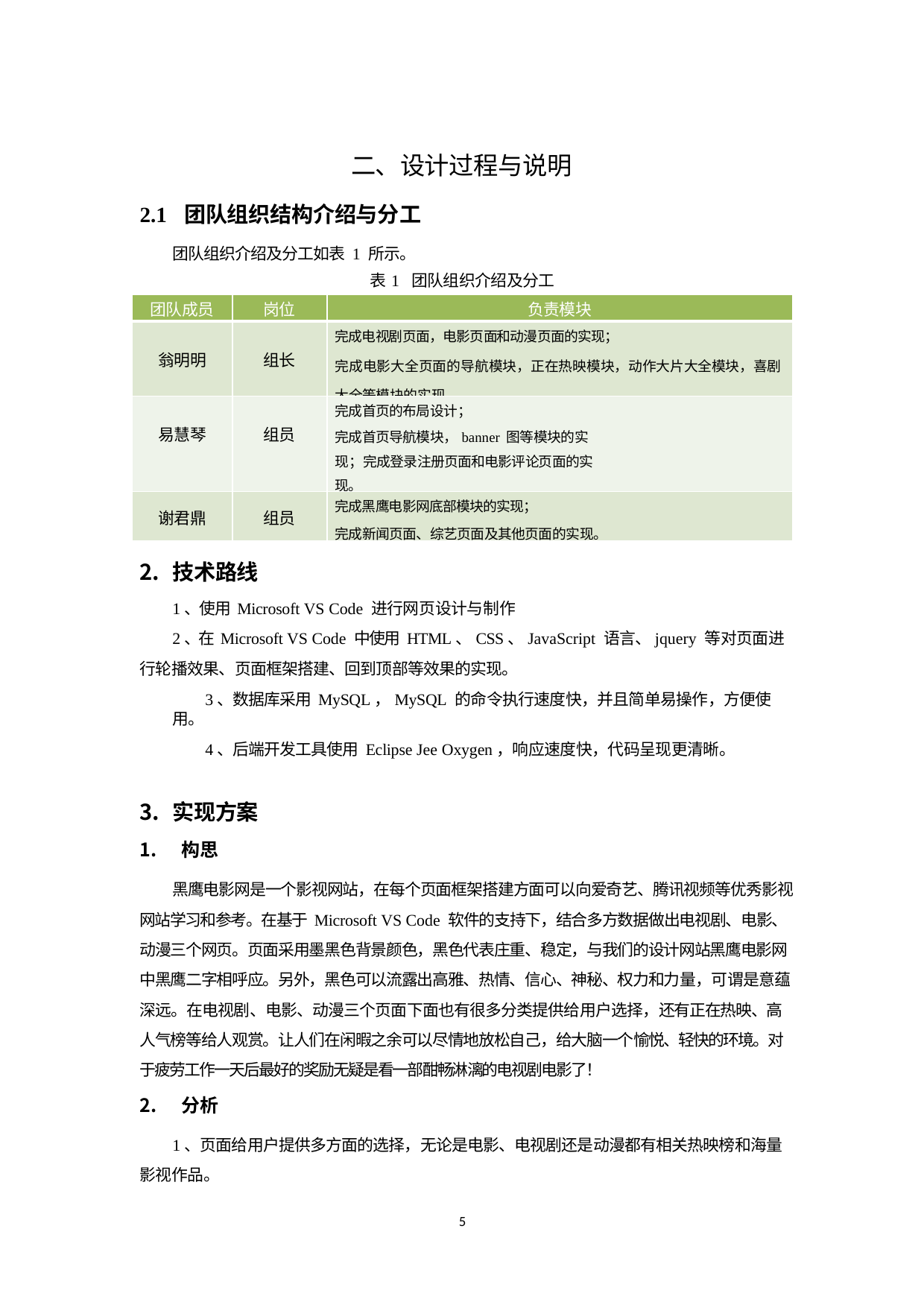

二、设计过程与说明
2.1 团队组织结构介绍与分工
团队组织介绍及分工如表 1 所示。
表 1 团队组织介绍及分工
| 团队成员 | 岗位 | 负责模块 |
| --- | --- | --- |
| 翁明明 | 组长 | 完成电视剧页面，电影页面和动漫页面的实现； 完成电影大全页面的导航模块，正在热映模块，动作大片大全模块，喜剧大全等模块的实现 |
| 易慧琴 | 组员 | 完成首页的布局设计； 完成首页导航模块，banner 图等模块的实现；完成登录注册页面和电影评论页面的实现。 |
| 谢君鼎 | 组员 | 完成黑鹰电影网底部模块的实现； 完成新闻页面、综艺页面及其他页面的实现。 |
技术路线

1、使用 Microsoft VS Code 进行网页设计与制作
2、在 Microsoft VS Code 中使用 HTML、CSS、JavaScript 语言、jquery 等对页面进行轮播效果、页面框架搭建、回到顶部等效果的实现。
3、数据库采用 MySQL，MySQL 的命令执行速度快，并且简单易操作，方便使用。
4、后端开发工具使用 Eclipse Jee Oxygen，响应速度快，代码呈现更清晰。

实现方案

构思
黑鹰电影网是一个影视网站，在每个页面框架搭建方面可以向爱奇艺、腾讯视频等优秀影视网站学习和参考。在基于 Microsoft VS Code 软件的支持下，结合多方数据做出电视剧、电影、动漫三个网页。页面采用墨黑色背景颜色，黑色代表庄重、稳定，与我们的设计网站黑鹰电影网中黑鹰二字相呼应。另外，黑色可以流露出高雅、热情、信心、神秘、权力和力量，可谓是意蕴深远。在电视剧、电影、动漫三个页面下面也有很多分类提供给用户选择，还有正在热映、高人气榜等给人观赏。让人们在闲暇之余可以尽情地放松自己，给大脑一个愉悦、轻快的环境。对于疲劳工作一天后最好的奖励无疑是看一部酣畅淋漓的电视剧电影了！

分析
1、页面给用户提供多方面的选择，无论是电影、电视剧还是动漫都有相关热映榜和海量影视作品。
5